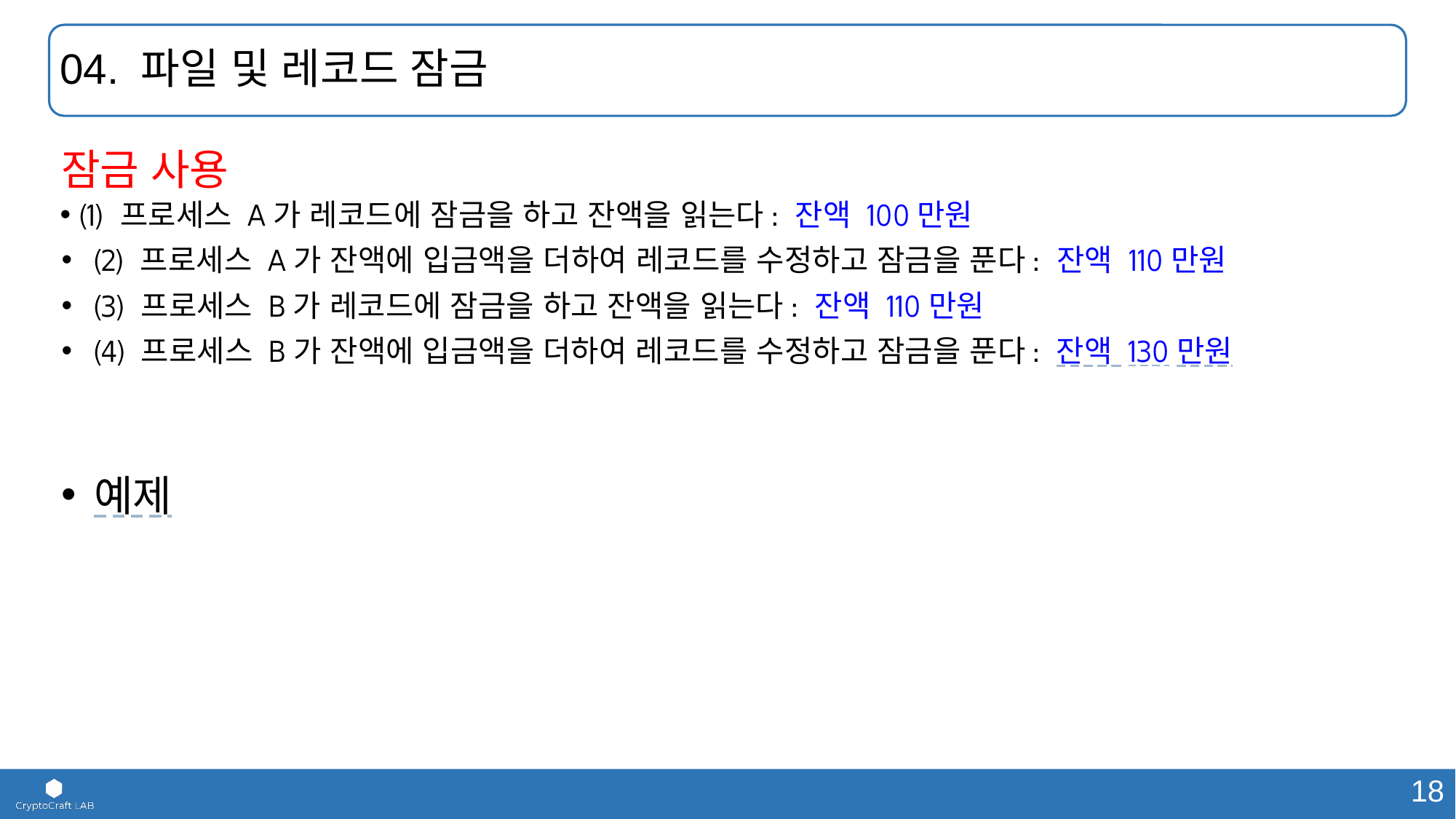

# 04. 파일 및 레코드 잠금
잠금 사용
 (1) 프로세스 A가 레코드에 잠금을 하고 잔액을 읽는다: 잔액 100만원
(2) 프로세스 A가 잔액에 입금액을 더하여 레코드를 수정하고 잠금을 푼다: 잔액 110만원
(3) 프로세스 B가 레코드에 잠금을 하고 잔액을 읽는다: 잔액 110만원
(4) 프로세스 B가 잔액에 입금액을 더하여 레코드를 수정하고 잠금을 푼다: 잔액 130만원

예제